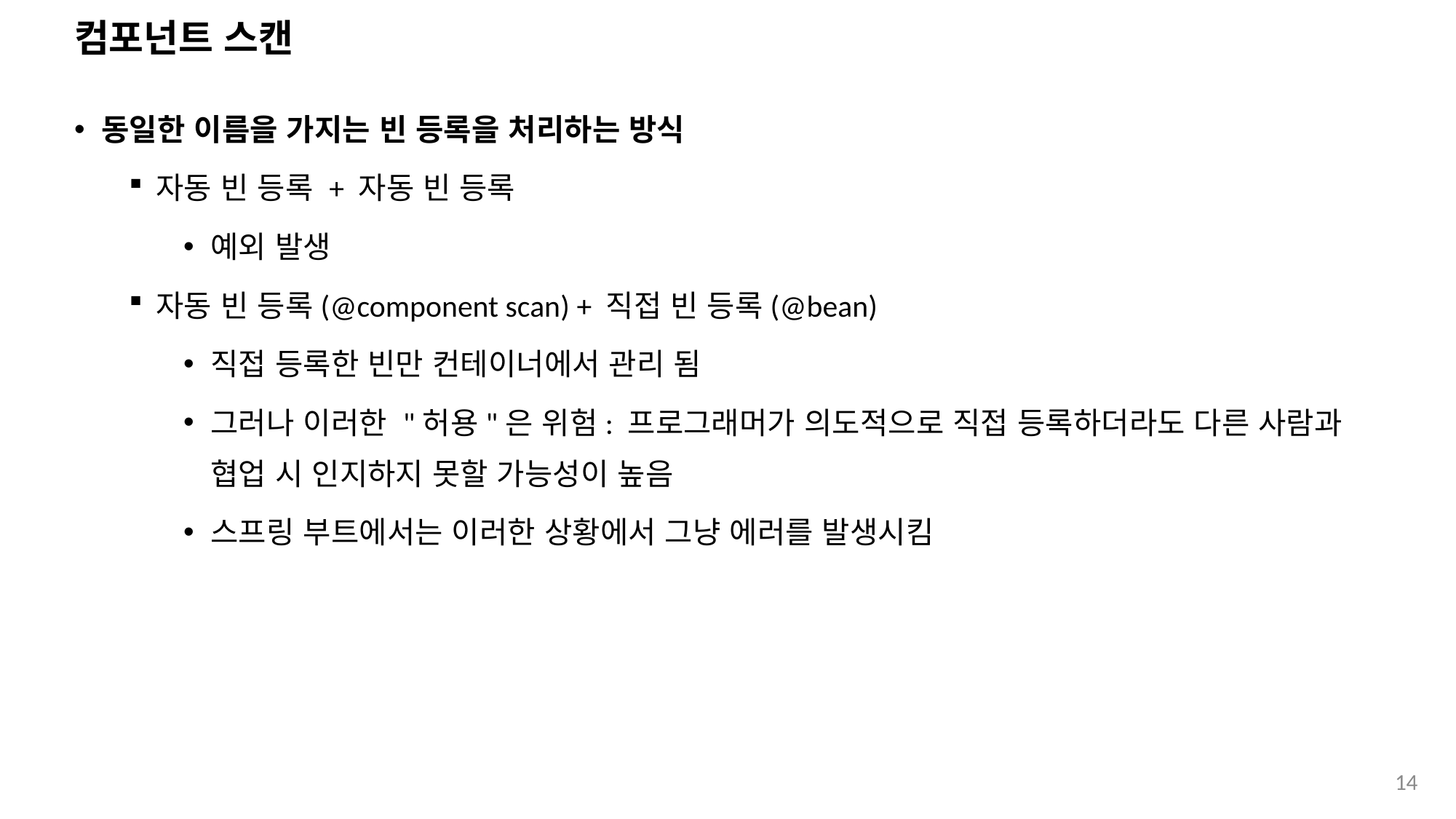

# 컴포넌트 스캔
동일한 이름을 가지는 빈 등록을 처리하는 방식
자동 빈 등록 + 자동 빈 등록
예외 발생
자동 빈 등록(@component scan) + 직접 빈 등록(@bean)
직접 등록한 빈만 컨테이너에서 관리 됨
그러나 이러한 "허용"은 위험: 프로그래머가 의도적으로 직접 등록하더라도 다른 사람과 협업 시 인지하지 못할 가능성이 높음
스프링 부트에서는 이러한 상황에서 그냥 에러를 발생시킴

14